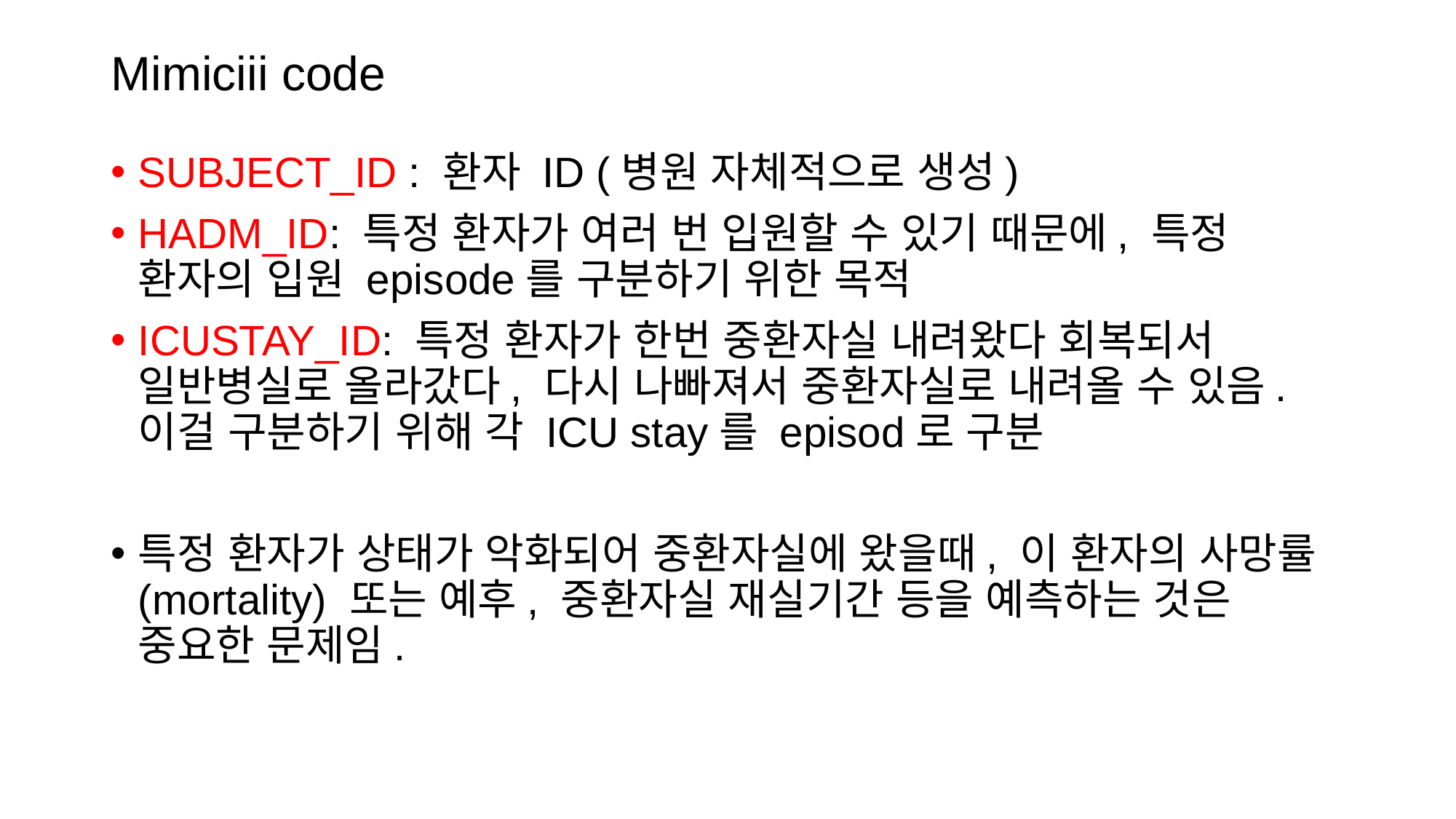

# Mimiciii code
SUBJECT_ID : 환자 ID (병원 자체적으로 생성)
HADM_ID: 특정 환자가 여러 번 입원할 수 있기 때문에, 특정 환자의 입원 episode를 구분하기 위한 목적
ICUSTAY_ID: 특정 환자가 한번 중환자실 내려왔다 회복되서 일반병실로 올라갔다, 다시 나빠져서 중환자실로 내려올 수 있음. 이걸 구분하기 위해 각 ICU stay를 episod로 구분

특정 환자가 상태가 악화되어 중환자실에 왔을때, 이 환자의 사망률(mortality) 또는 예후, 중환자실 재실기간 등을 예측하는 것은 중요한 문제임.